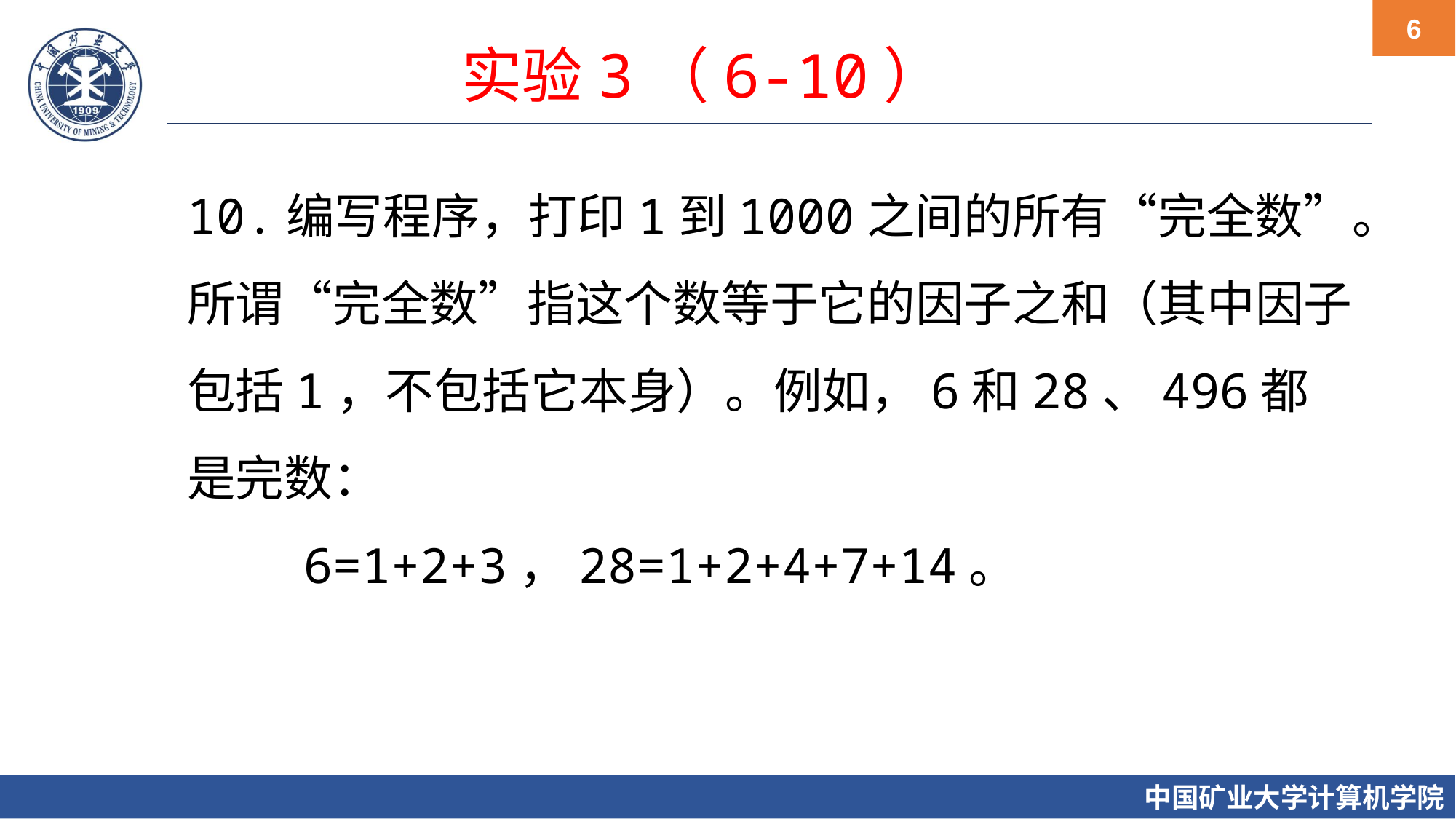

实验3（6-10）
10.编写程序，打印1到1000之间的所有“完全数”。所谓“完全数”指这个数等于它的因子之和（其中因子包括1，不包括它本身）。例如，6和28、496都是完数：
    6=1+2+3，28=1+2+4+7+14。